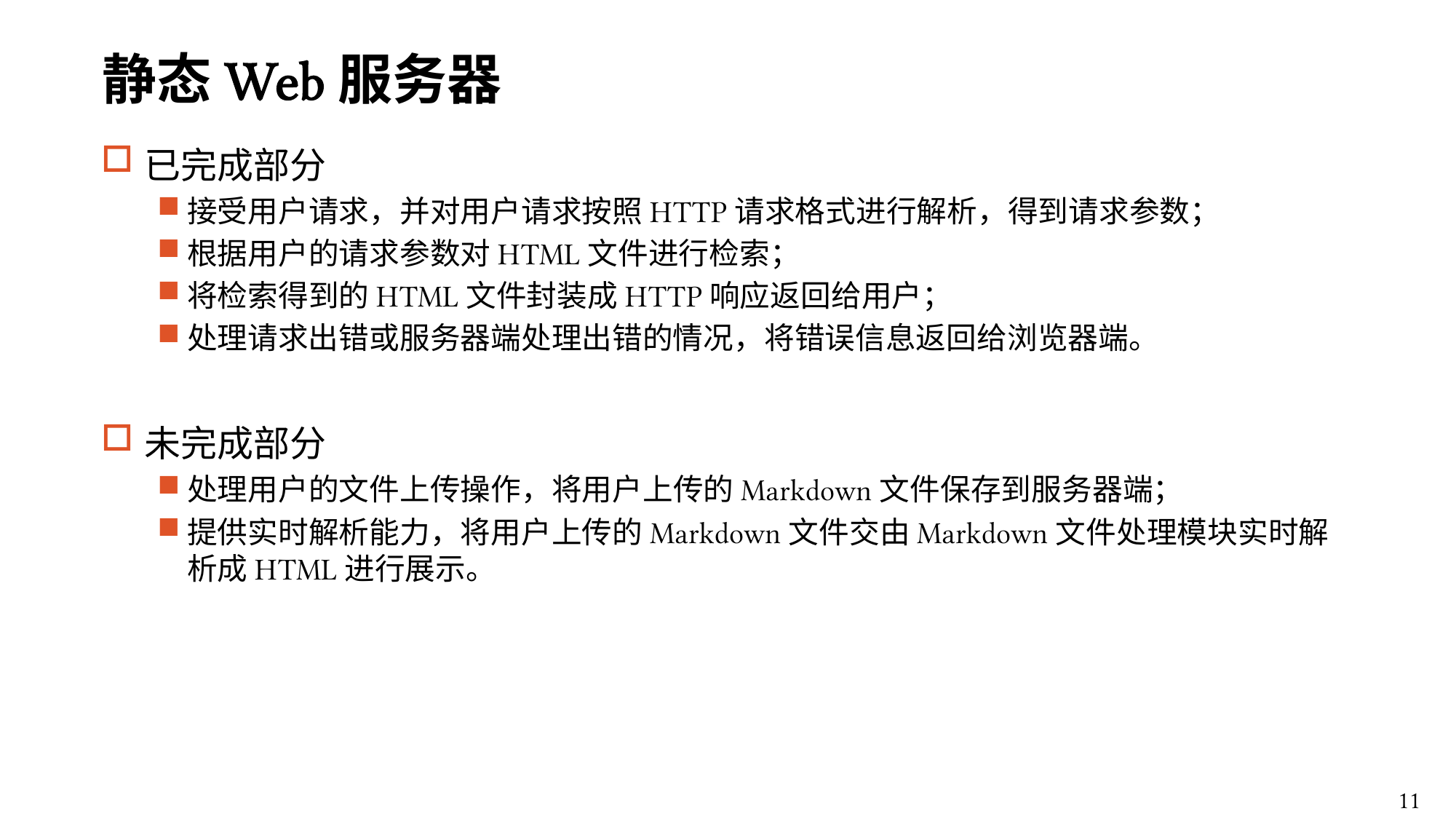

# 静态Web服务器
已完成部分
接受用户请求，并对用户请求按照HTTP请求格式进行解析，得到请求参数；
根据用户的请求参数对HTML文件进行检索；
将检索得到的HTML文件封装成HTTP响应返回给用户；
处理请求出错或服务器端处理出错的情况，将错误信息返回给浏览器端。

未完成部分
处理用户的文件上传操作，将用户上传的Markdown文件保存到服务器端；
提供实时解析能力，将用户上传的Markdown文件交由Markdown文件处理模块实时解析成HTML进行展示。

11